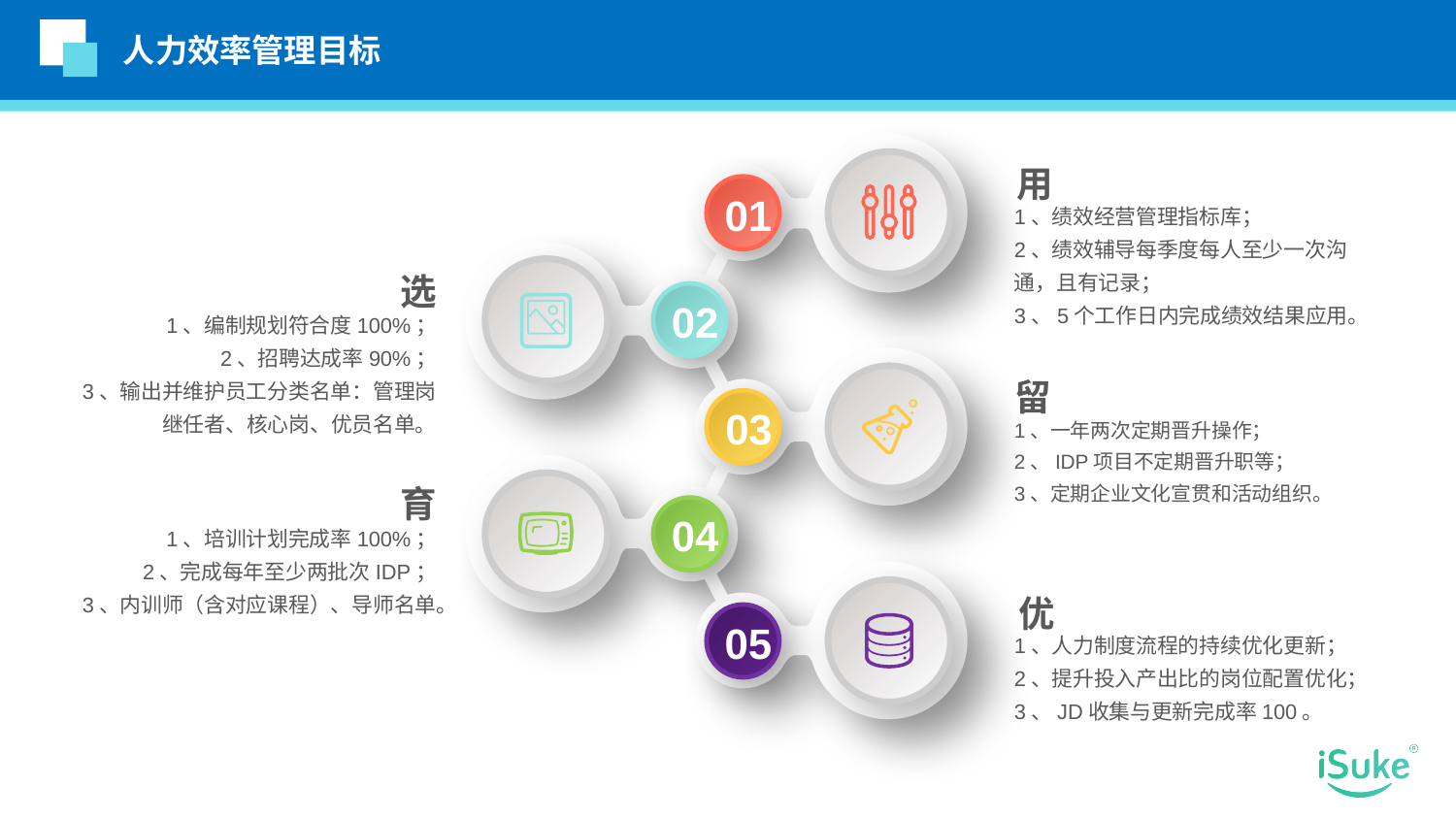

人力效率管理目标

01

02

03

04

05

用
1、绩效经营管理指标库；
2、绩效辅导每季度每人至少一次沟通，且有记录；
3、5个工作日内完成绩效结果应用。
选
1、编制规划符合度100%；
2、招聘达成率90%；
3、输出并维护员工分类名单：管理岗继任者、核心岗、优员名单。
留
1、一年两次定期晋升操作；
2、IDP项目不定期晋升职等；
3、定期企业文化宣贯和活动组织。
育
1、培训计划完成率100%；
2、完成每年至少两批次IDP；
3、内训师（含对应课程）、导师名单。
优
1、人力制度流程的持续优化更新；
2、提升投入产出比的岗位配置优化；
3、JD收集与更新完成率100。